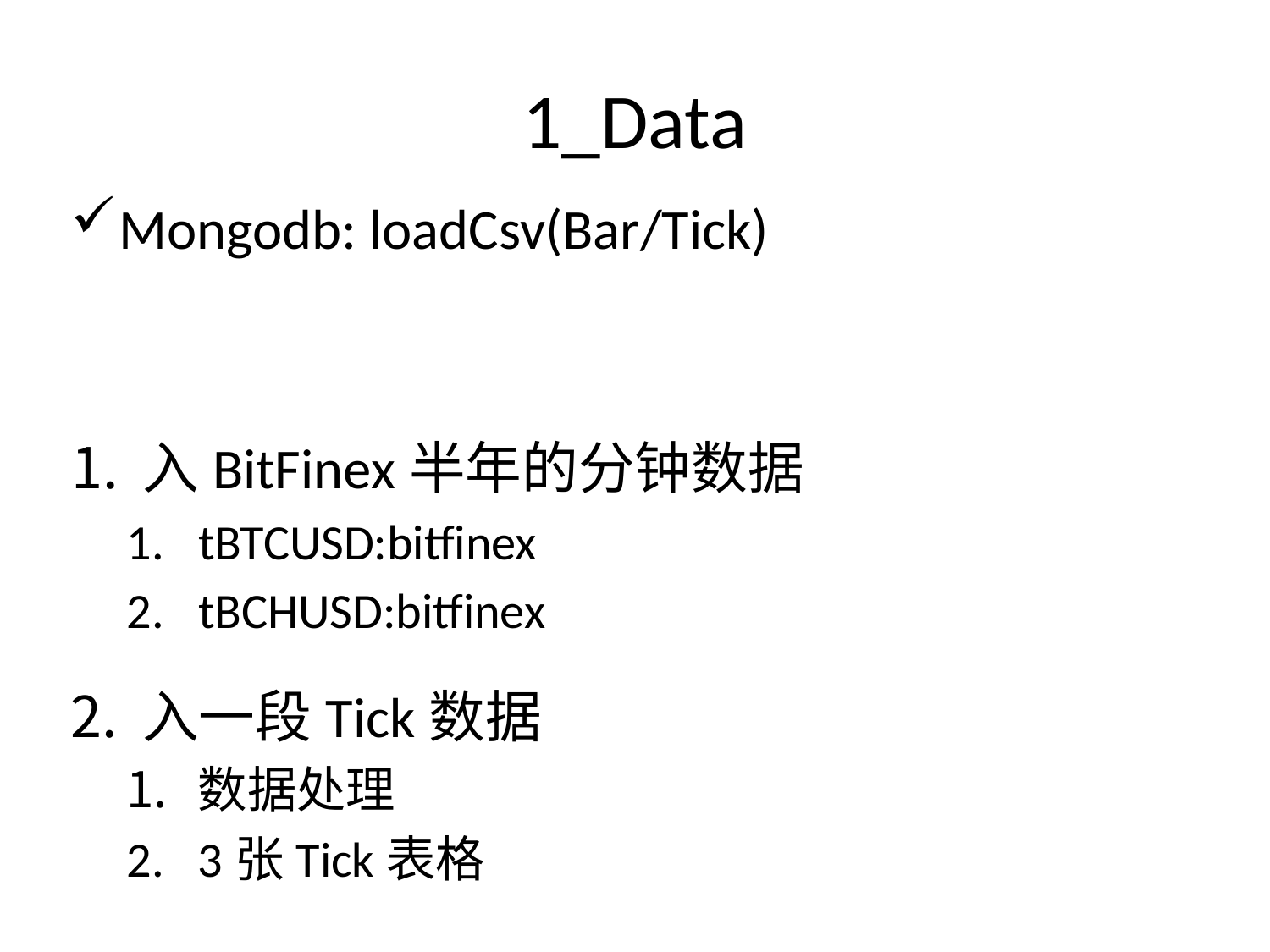

# 1_Data
Mongodb: loadCsv(Bar/Tick)
入BitFinex半年的分钟数据
tBTCUSD:bitfinex
tBCHUSD:bitfinex

入一段Tick数据
数据处理
3张Tick表格